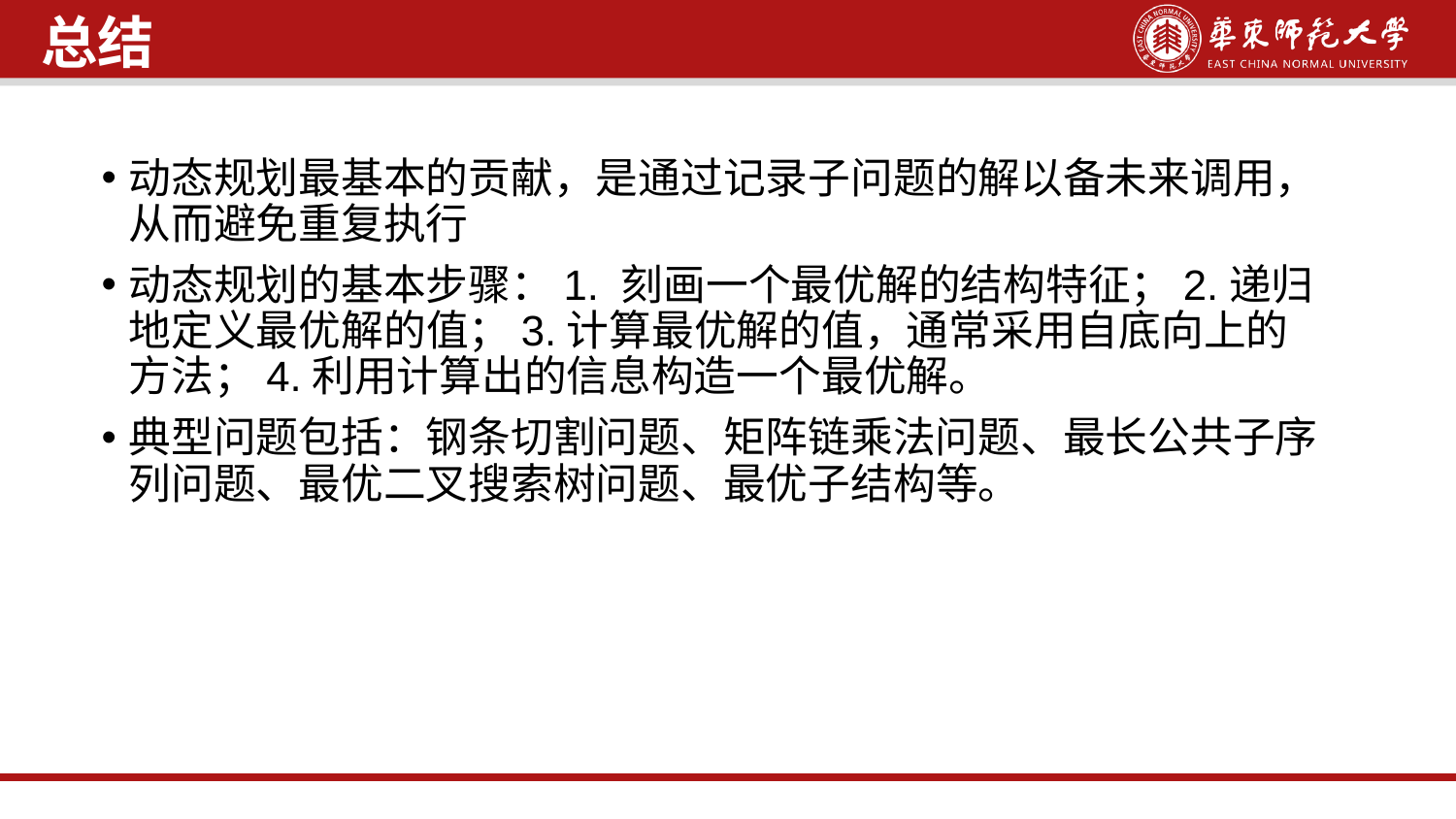

总结
动态规划最基本的贡献，是通过记录子问题的解以备未来调用，从而避免重复执行
动态规划的基本步骤：1. 刻画一个最优解的结构特征；2.递归地定义最优解的值；3.计算最优解的值，通常采用自底向上的方法；4.利用计算出的信息构造一个最优解。
典型问题包括：钢条切割问题、矩阵链乘法问题、最长公共子序列问题、最优二叉搜索树问题、最优子结构等。